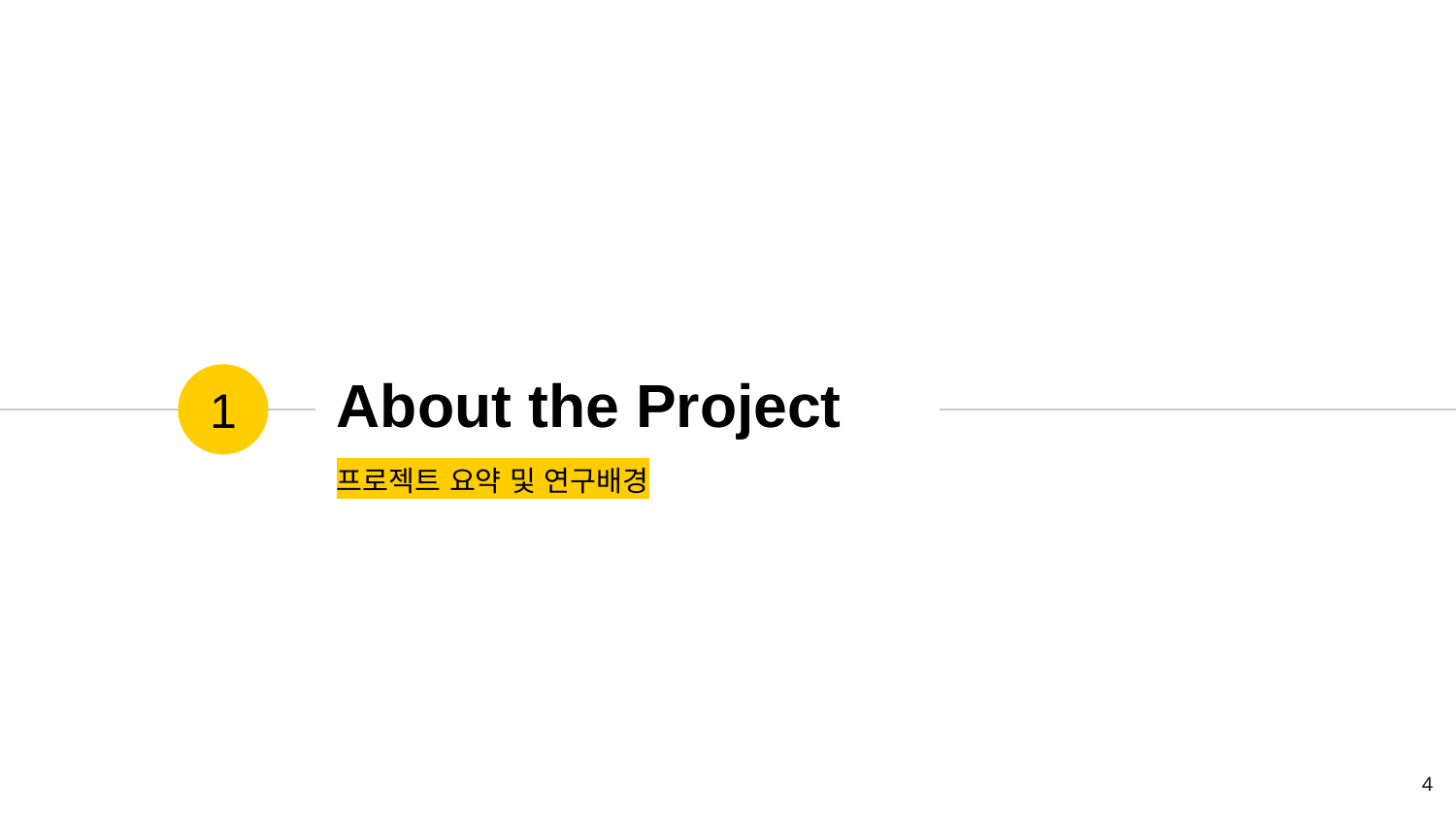

# About the Project
1
프로젝트 요약 및 연구배경
4